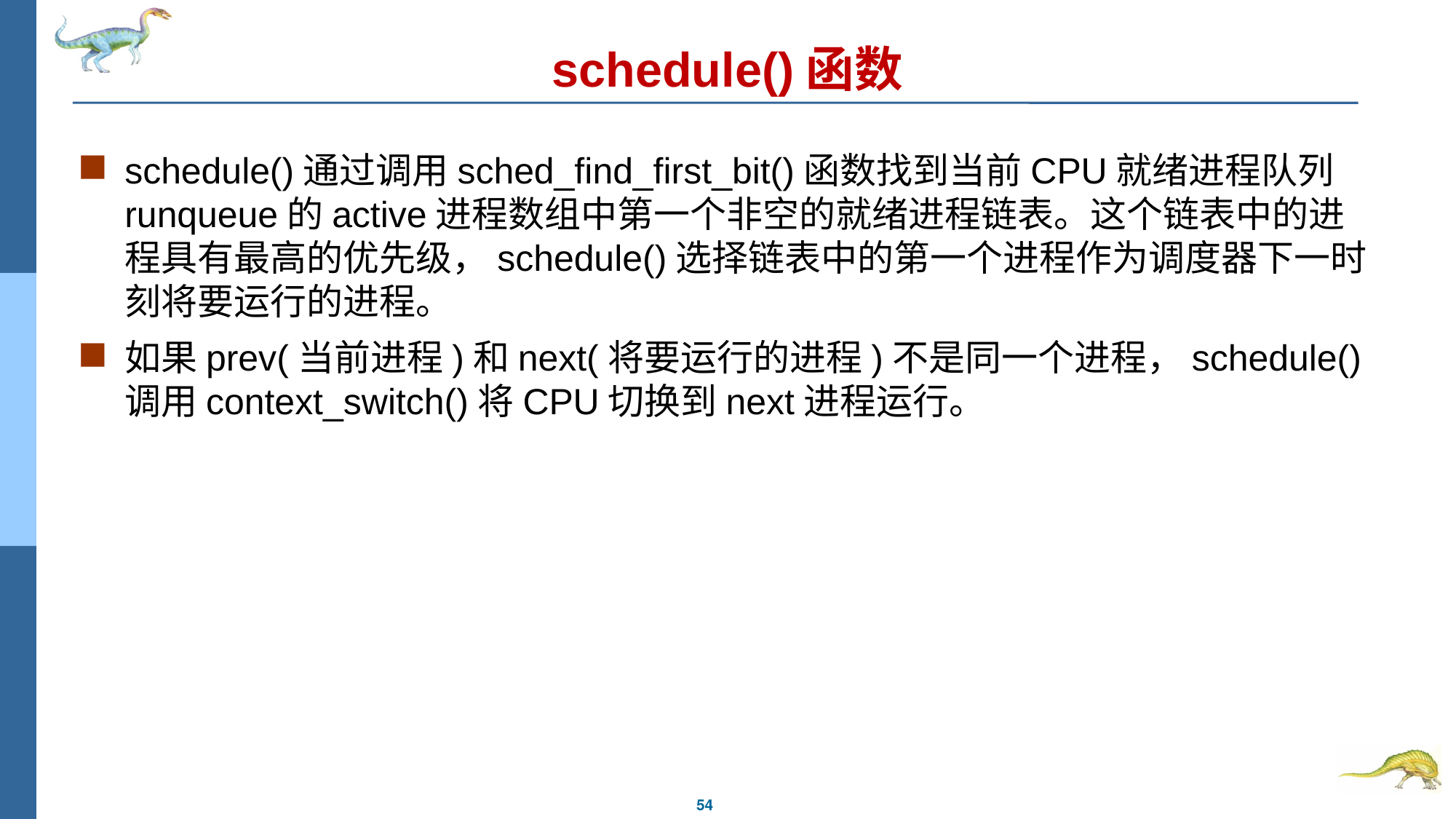

# schedule()函数
schedule()通过调用sched_find_first_bit()函数找到当前CPU就绪进程队列runqueue的active进程数组中第一个非空的就绪进程链表。这个链表中的进程具有最高的优先级，schedule()选择链表中的第一个进程作为调度器下一时刻将要运行的进程。
如果prev(当前进程)和next(将要运行的进程)不是同一个进程，schedule()调用context_switch()将CPU切换到next进程运行。